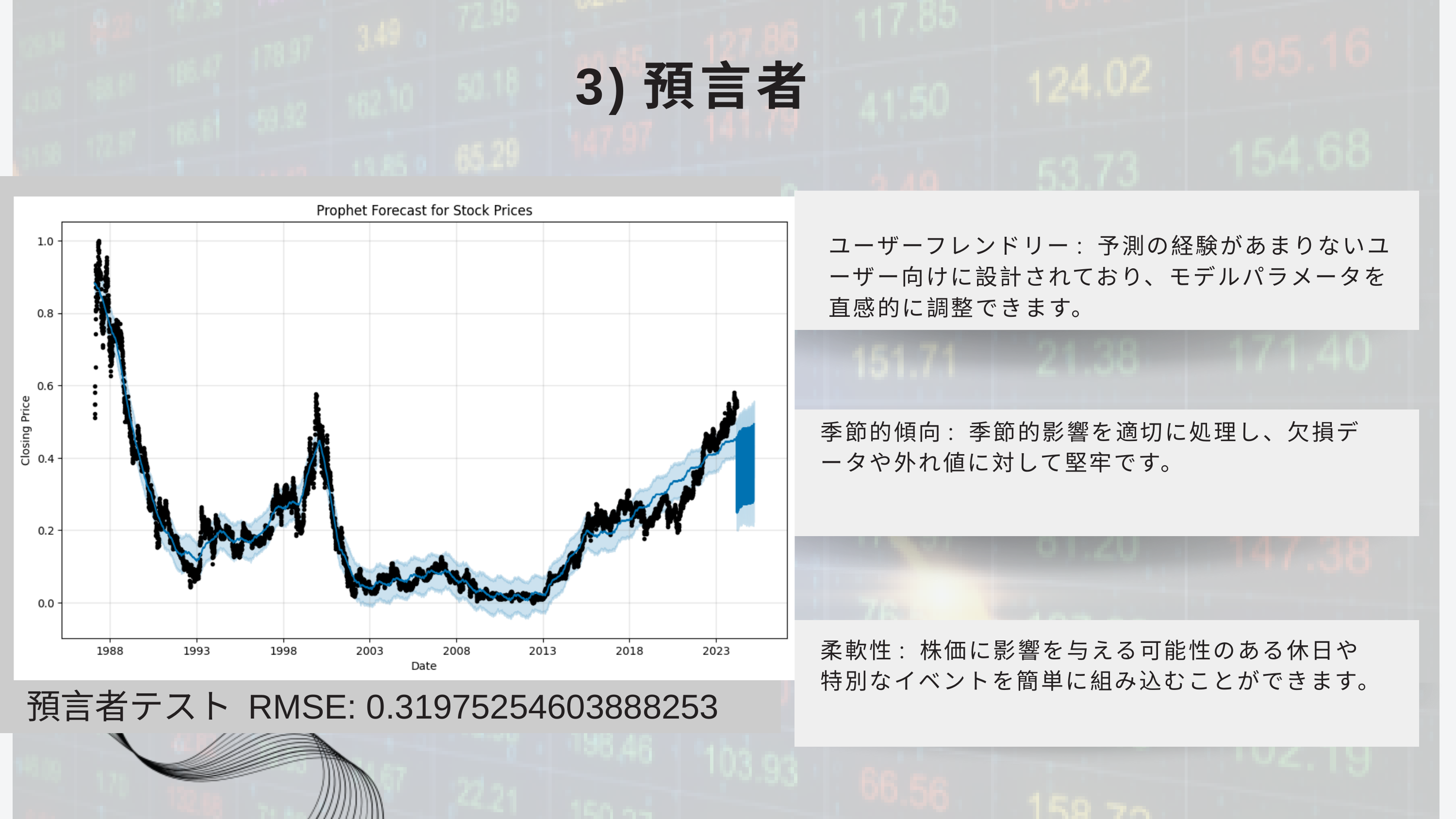

3)預言者

ユーザーフレンドリー: 予測の経験があまりないユーザー向けに設計されており、モデルパラメータを直感的に調整できます。

季節的傾向: 季節的影響を適切に処理し、欠損データや外れ値に対して堅牢です。

柔軟性: 株価に影響を与える可能性のある休日や特別なイベントを簡単に組み込むことができます。
預言者テスト RMSE: 0.31975254603888253